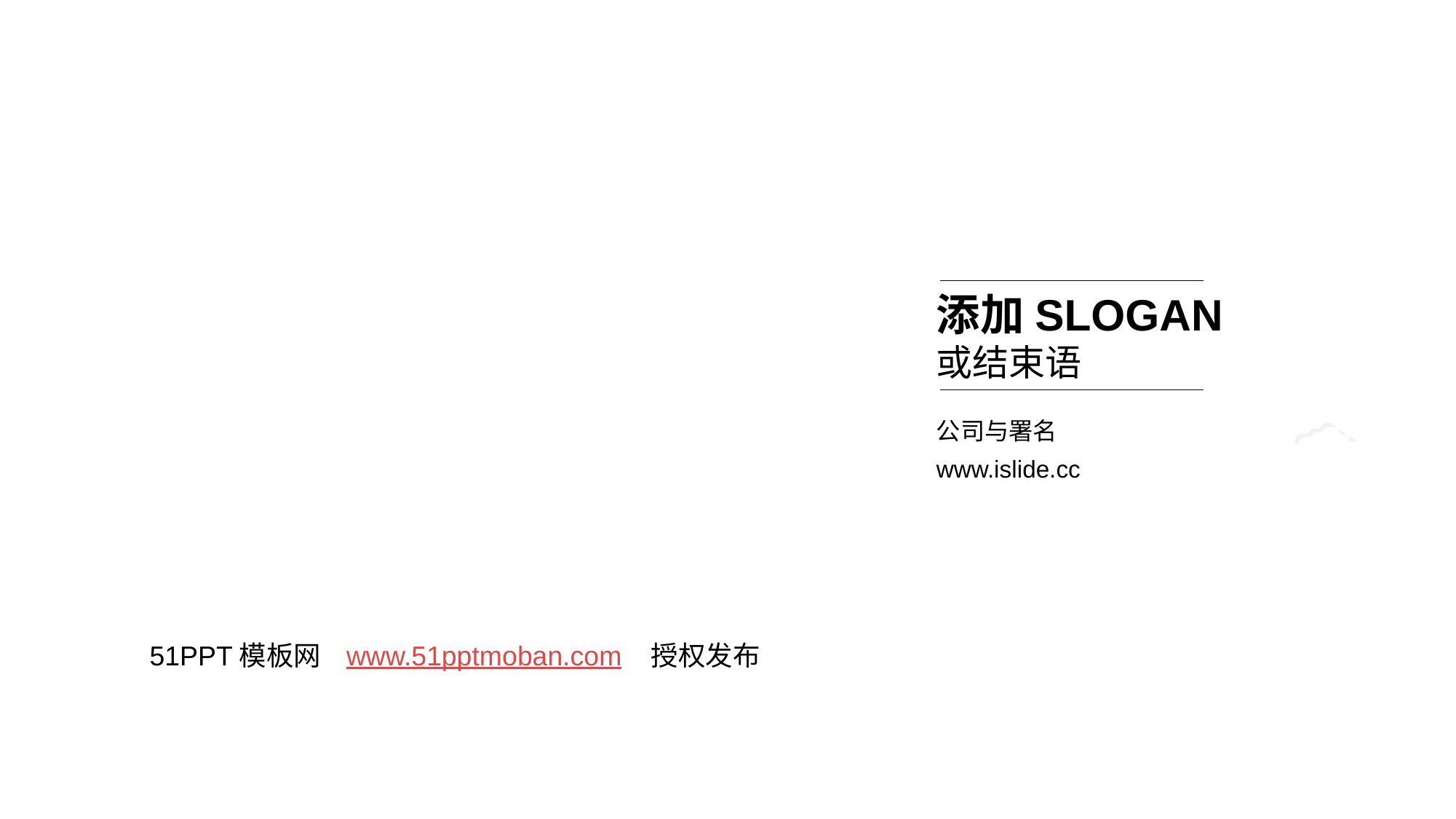

添加SLOGAN
或结束语
公司与署名

www.islide.cc
51PPT模板网   www.51pptmoban.com   授权发布